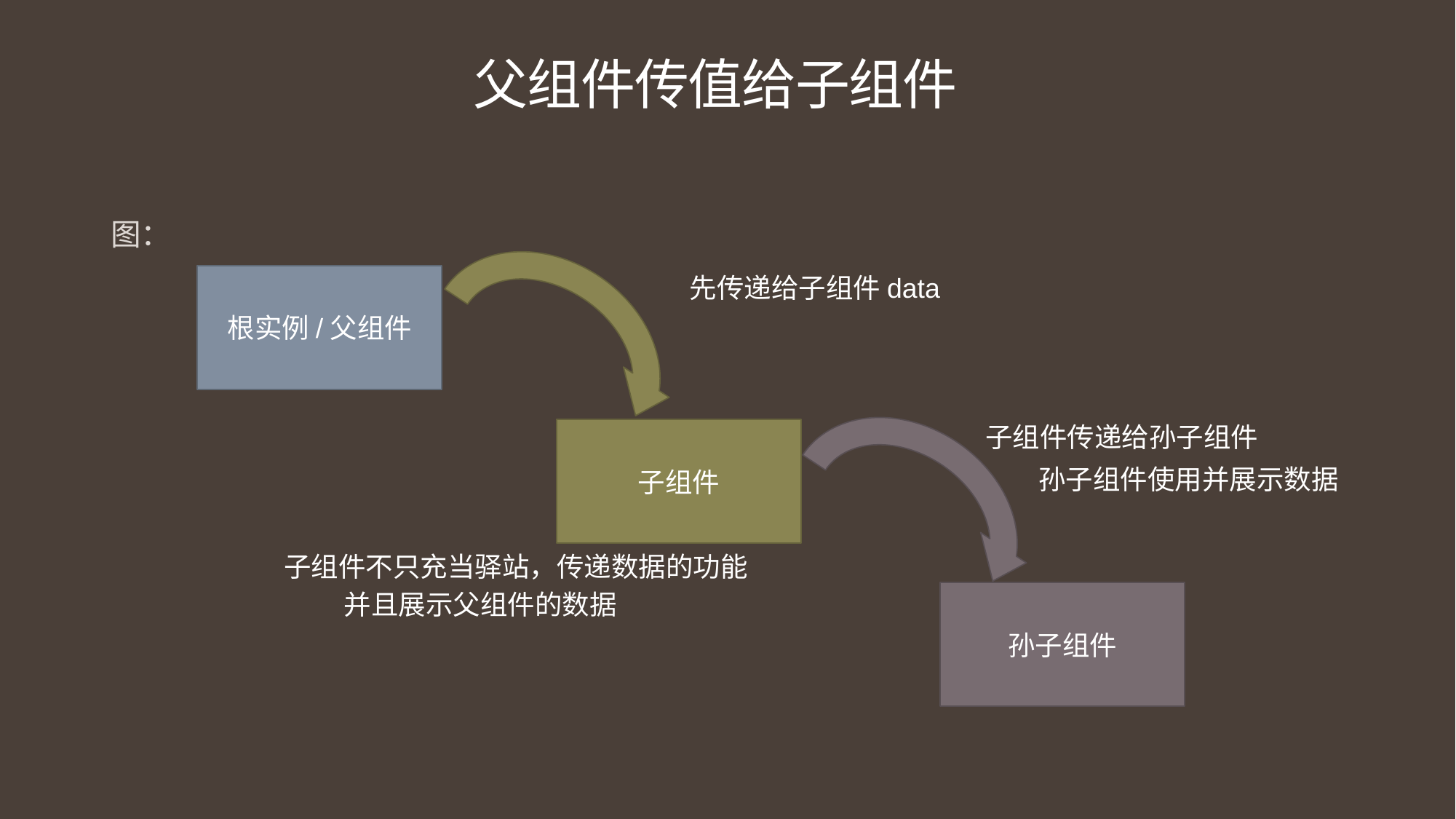

父组件传值给子组件
图：

根实例/父组件
先传递给子组件data

子组件传递给孙子组件
子组件
孙子组件使用并展示数据
子组件不只充当驿站，传递数据的功能
并且展示父组件的数据
孙子组件